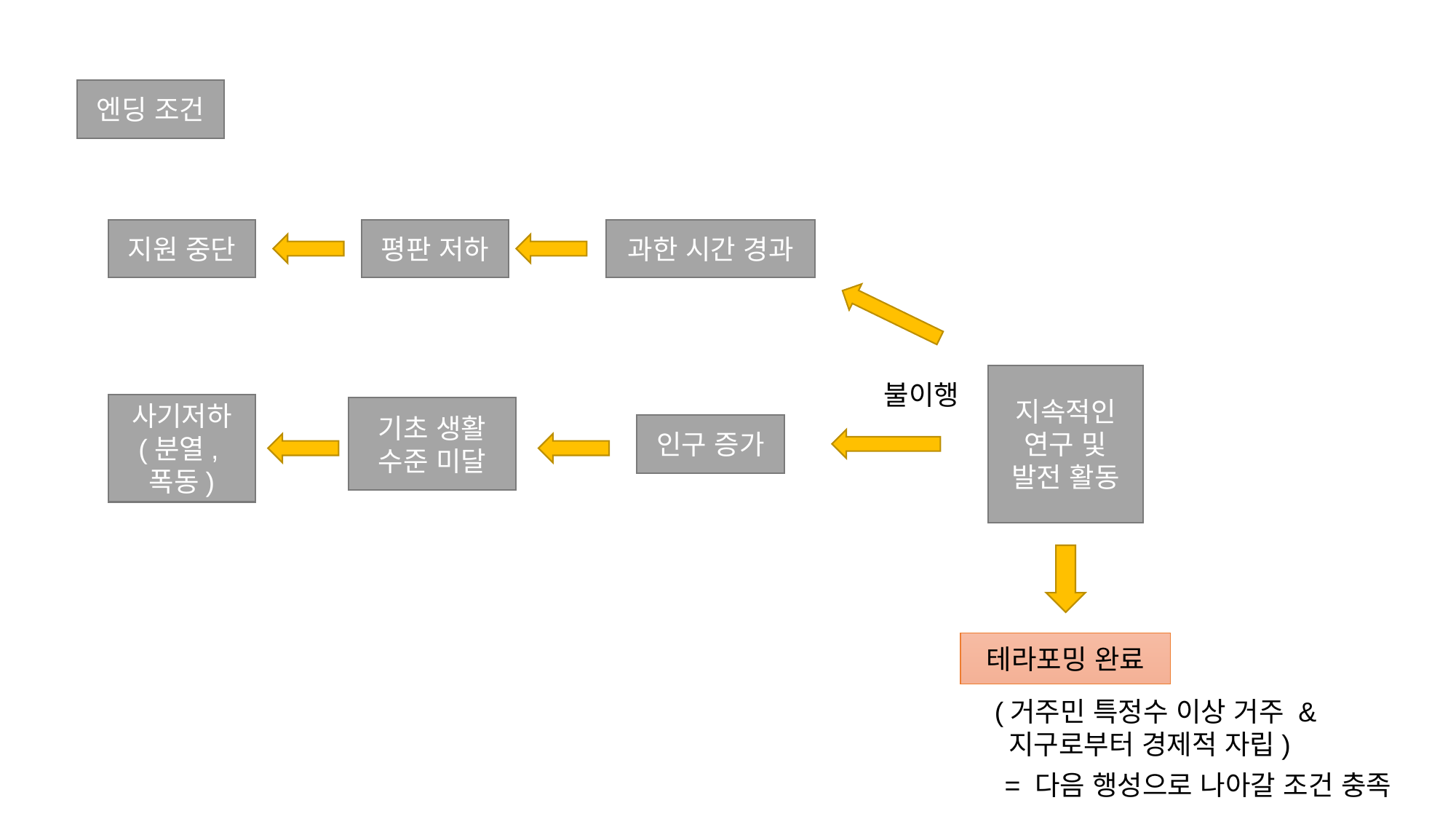

엔딩 조건
과한 시간 경과
지원 중단
평판 저하

지속적인 연구 및
발전 활동
불이행
사기저하
(분열,폭동)
기초 생활 수준 미달
인구 증가

테라포밍 완료
(거주민 특정수 이상 거주 &
 지구로부터 경제적 자립)
= 다음 행성으로 나아갈 조건 충족